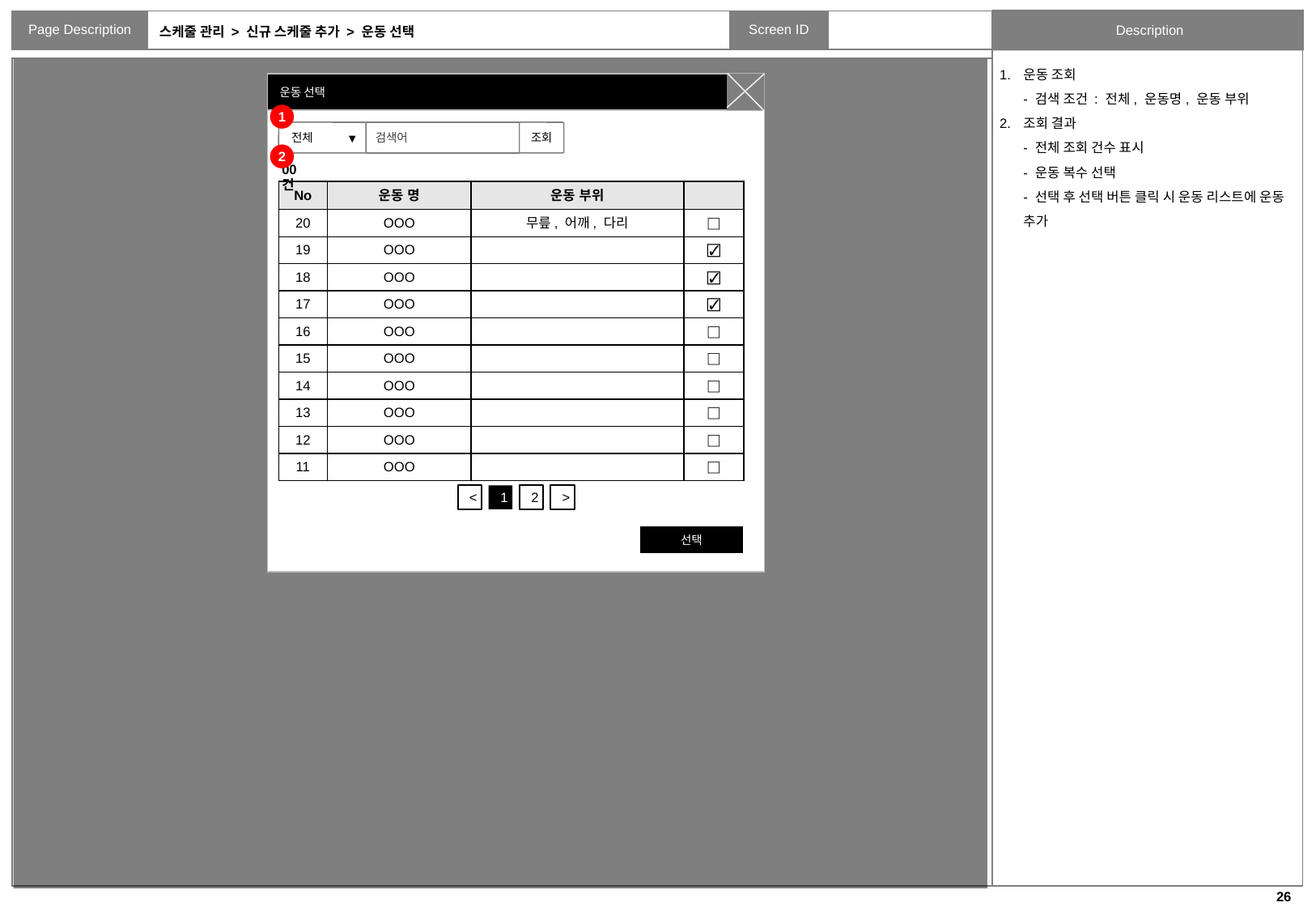

# 스케줄 관리 > 신규 스케줄 추가 > 운동 선택
운동 조회
- 검색 조건 : 전체, 운동명, 운동 부위
조회 결과
- 전체 조회 건수 표시
- 운동 복수 선택
- 선택 후 선택 버튼 클릭 시 운동 리스트에 운동 추가

운동 선택

1

   전체
  검색어
조회
▼
2
00건
| No | 운동 명 | 운동 부위 |  |
| --- | --- | --- | --- |
| 20 | OOO | 무릎, 어깨, 다리 | ⬜ |
| 19 | OOO |  | ☑ |
| 18 | OOO |  | ☑ |
| 17 | OOO |  | ☑ |
| 16 | OOO |  | ⬜ |
| 15 | OOO |  | ⬜ |
| 14 | OOO |  | ⬜ |
| 13 | OOO |  | ⬜ |
| 12 | OOO |  | ⬜ |
| 11 | OOO |  | ⬜ |
<
1
2
>
선택
26